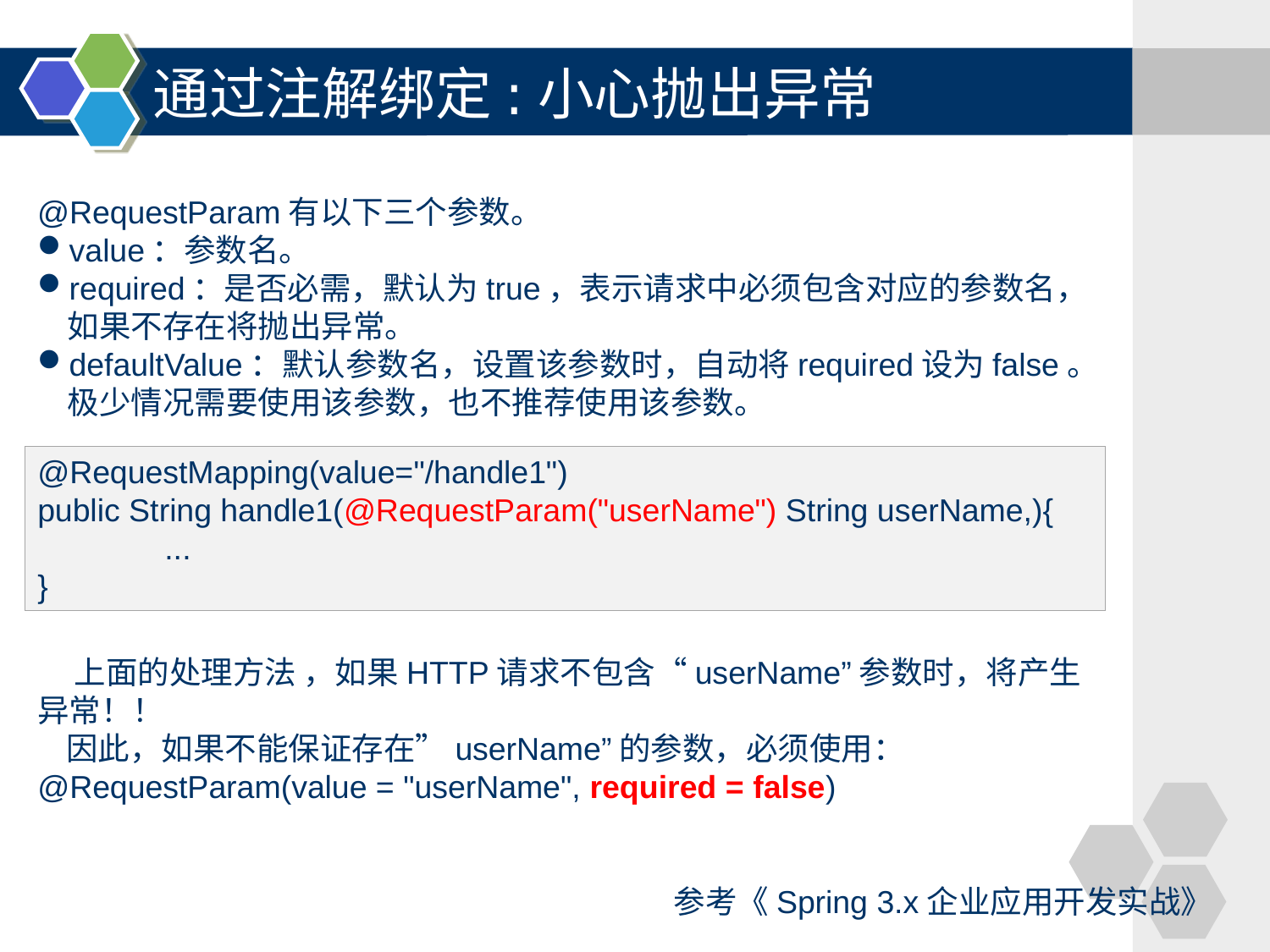

# 通过注解绑定:小心抛出异常
@RequestParam有以下三个参数。
value：参数名。
required：是否必需，默认为true，表示请求中必须包含对应的参数名，如果不存在将抛出异常。
defaultValue：默认参数名，设置该参数时，自动将required设为false。极少情况需要使用该参数，也不推荐使用该参数。
@RequestMapping(value="/handle1")
public String handle1(@RequestParam("userName") String userName,){
	...
}
    上面的处理方法 ，如果HTTP请求不包含“userName”参数时，将产生异常！！
    因此，如果不能保证存在”userName”的参数，必须使用：
@RequestParam(value = "userName", required = false)
参考《Spring 3.x企业应用开发实战》